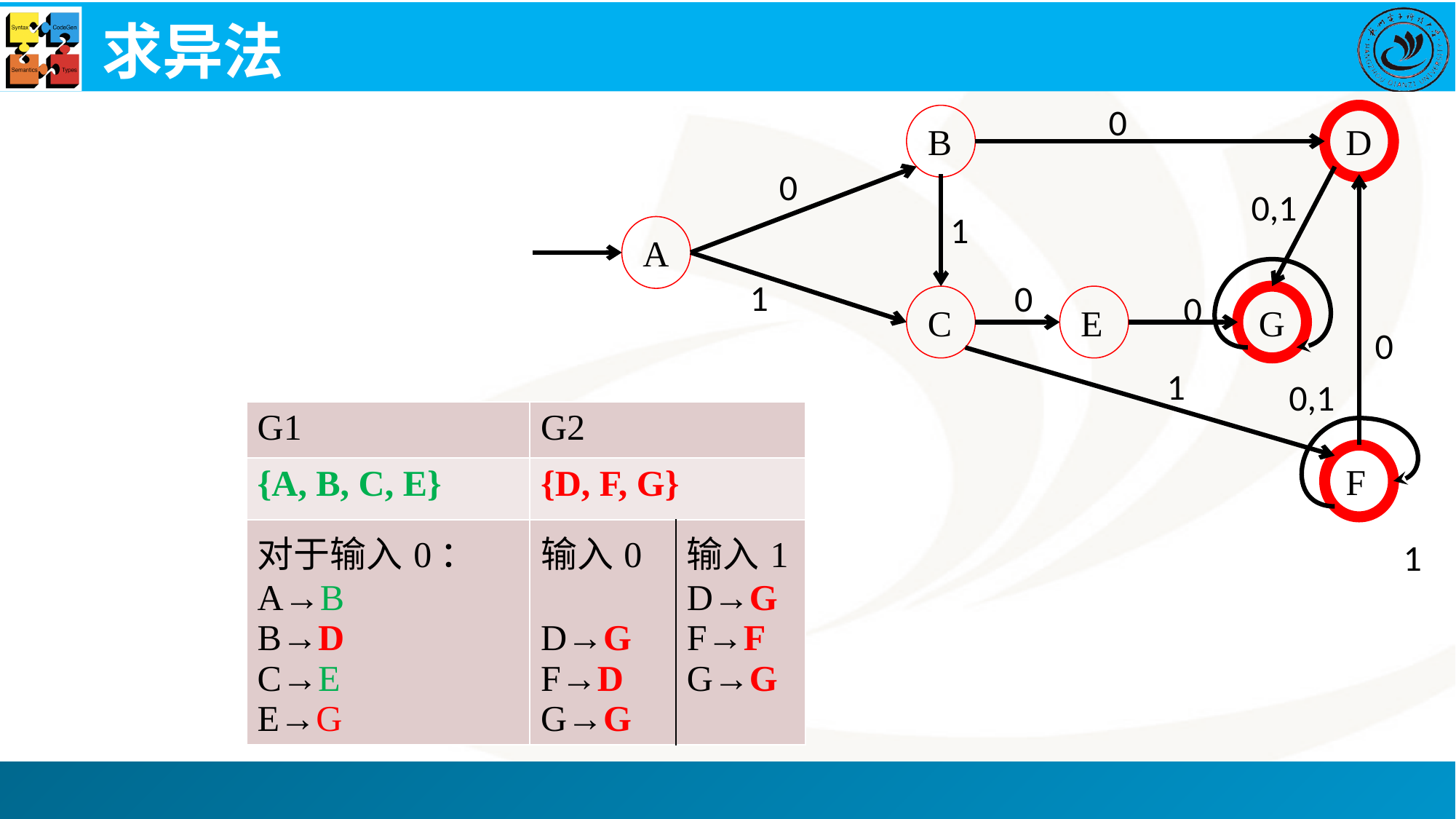

# 求异法
0
B
D
0
0,1
1
A
1
0
0
C
E
G
0
1
0,1
F
1
| G1 | G2 |  |
| --- | --- | --- |
| {A, B, C, E} | {D, F, G} |  |
| 对于输入0： A→B B→D C→E E→G | 输入0 D→G F→D G→G | 输入1 D→G F→F G→G |
93